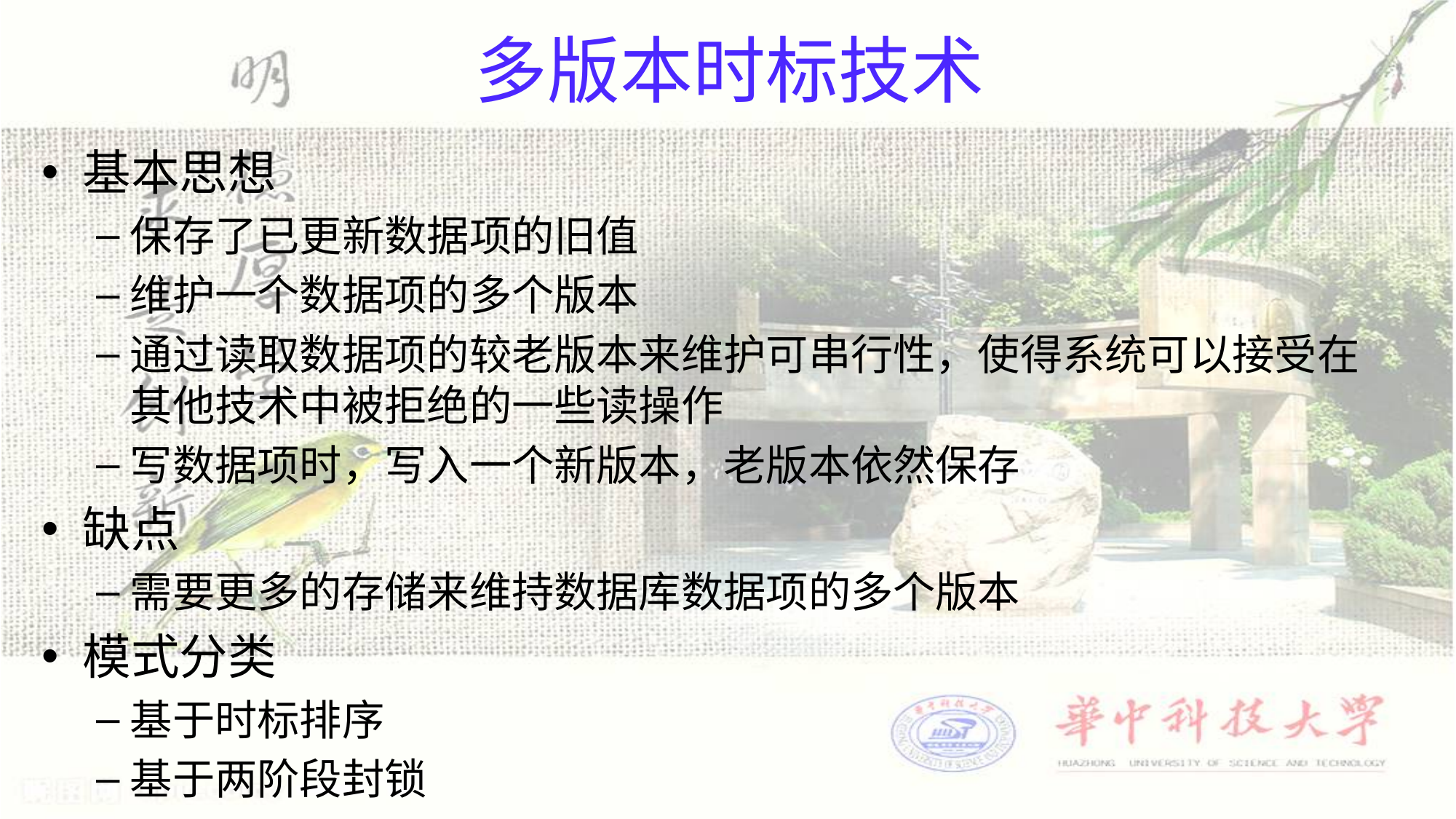

# 多版本时标技术
基本思想
保存了已更新数据项的旧值
维护一个数据项的多个版本
通过读取数据项的较老版本来维护可串行性，使得系统可以接受在其他技术中被拒绝的一些读操作
写数据项时，写入一个新版本，老版本依然保存
缺点
需要更多的存储来维持数据库数据项的多个版本
模式分类
基于时标排序
基于两阶段封锁